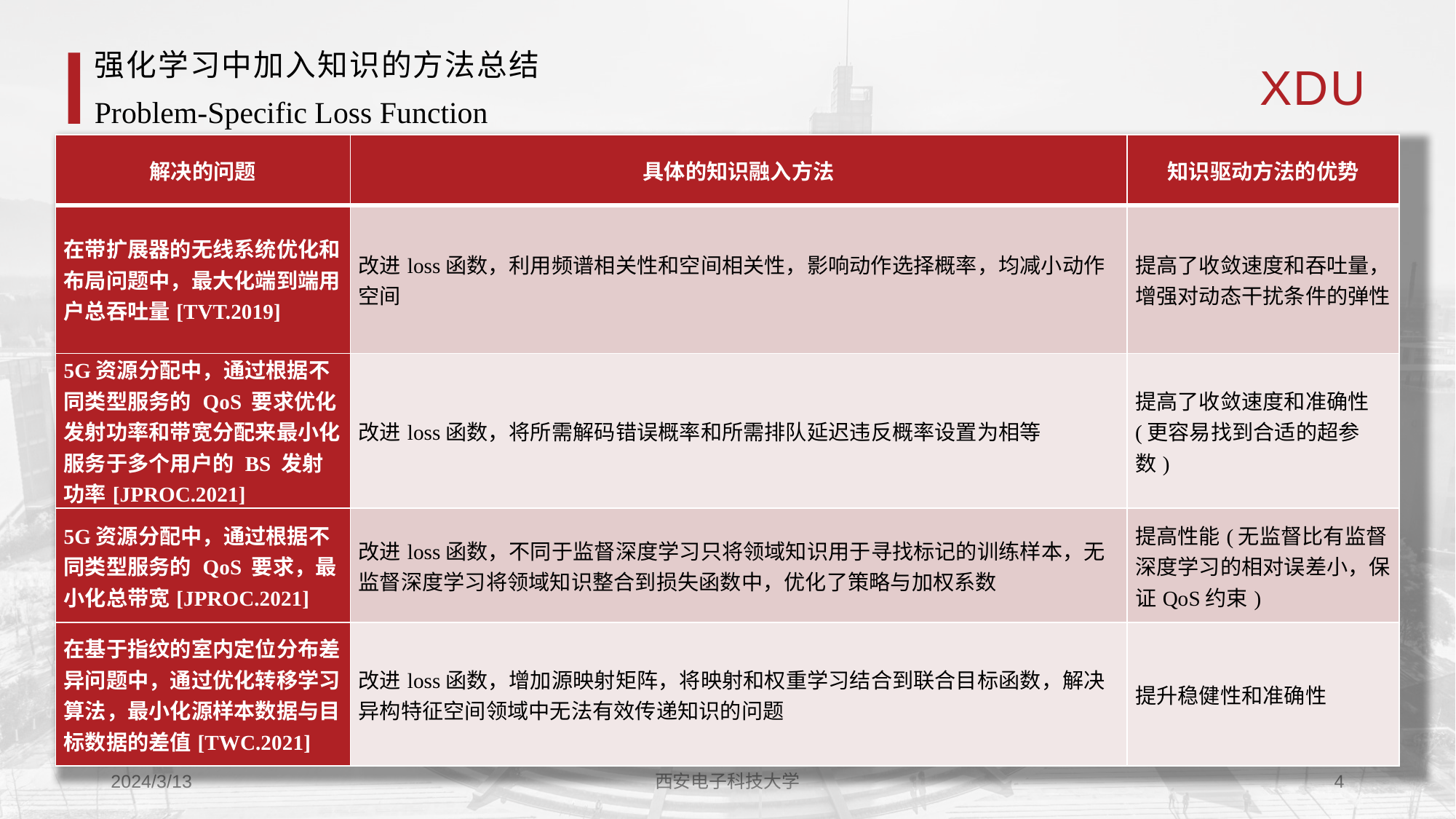

# 强化学习中加入知识的方法总结 Problem-Specific Loss Function
| 解决的问题 | 具体的知识融入方法 | 知识驱动方法的优势 |
| --- | --- | --- |
| 在带扩展器的无线系统优化和布局问题中，最大化端到端用户总吞吐量[TVT.2019] | 改进loss函数，利用频谱相关性和空间相关性，影响动作选择概率，均减小动作空间 | 提高了收敛速度和吞吐量，增强对动态干扰条件的弹性 |
| 5G资源分配中，通过根据不同类型服务的 QoS 要求优化发射功率和带宽分配来最小化服务于多个用户的 BS 发射功率[JPROC.2021] | 改进loss函数，将所需解码错误概率和所需排队延迟违反概率设置为相等 | 提高了收敛速度和准确性(更容易找到合适的超参数) |
| 5G资源分配中，通过根据不同类型服务的 QoS 要求，最小化总带宽[JPROC.2021] | 改进loss函数，不同于监督深度学习只将领域知识用于寻找标记的训练样本，无监督深度学习将领域知识整合到损失函数中，优化了策略与加权系数 | 提高性能(无监督比有监督深度学习的相对误差小，保证QoS约束) |
| 在基于指纹的室内定位分布差异问题中，通过优化转移学习算法，最小化源样本数据与目标数据的差值[TWC.2021] | 改进loss函数，增加源映射矩阵，将映射和权重学习结合到联合目标函数，解决异构特征空间领域中无法有效传递知识的问题 | 提升稳健性和准确性 |
2024/3/13
西安电子科技大学
4